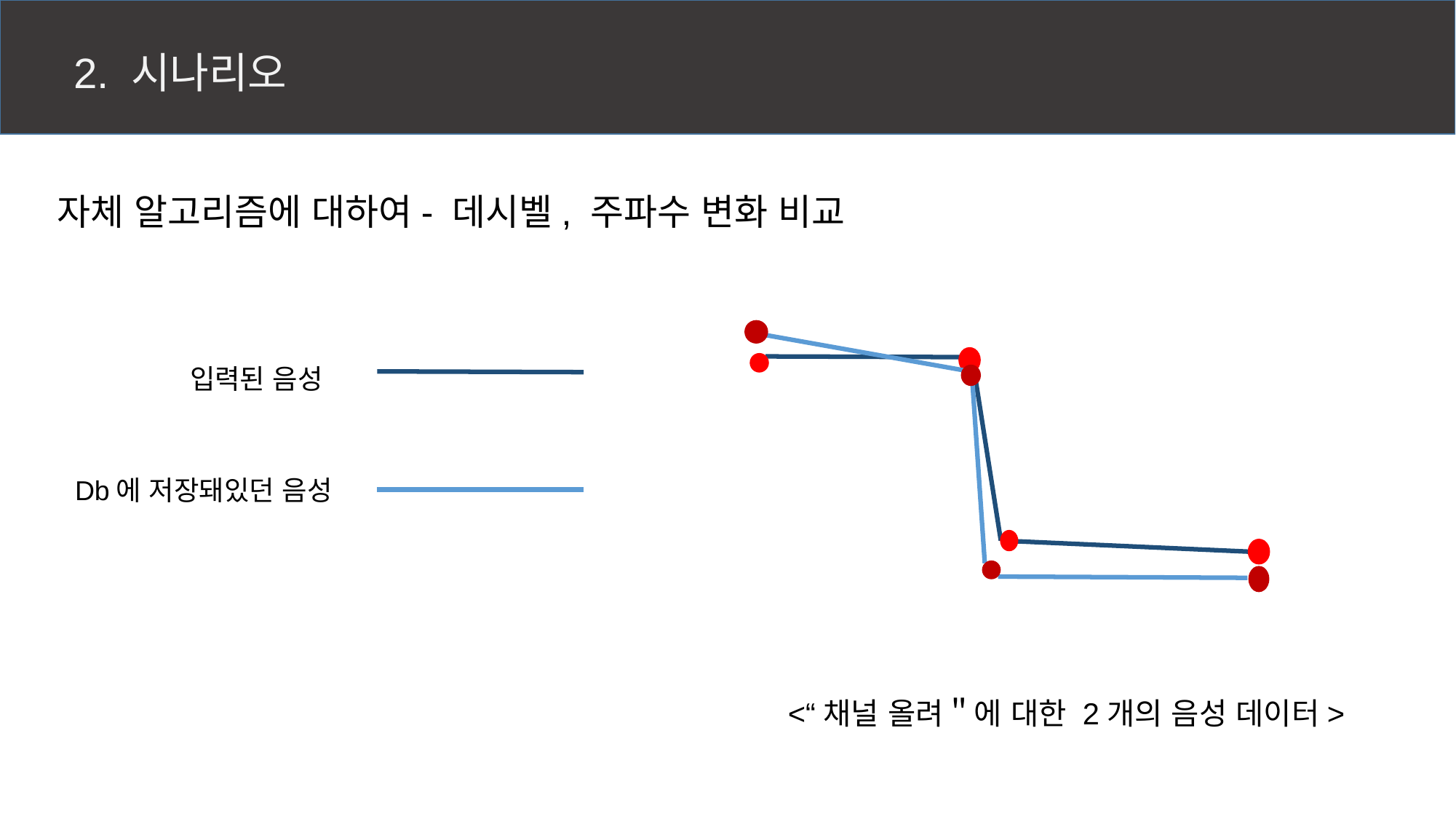

# 2. 시나리오
자체 알고리즘에 대하여- 데시벨, 주파수 변화 비교

입력된 음성
Db에 저장돼있던 음성
<“채널 올려＂에 대한 2개의 음성 데이터>